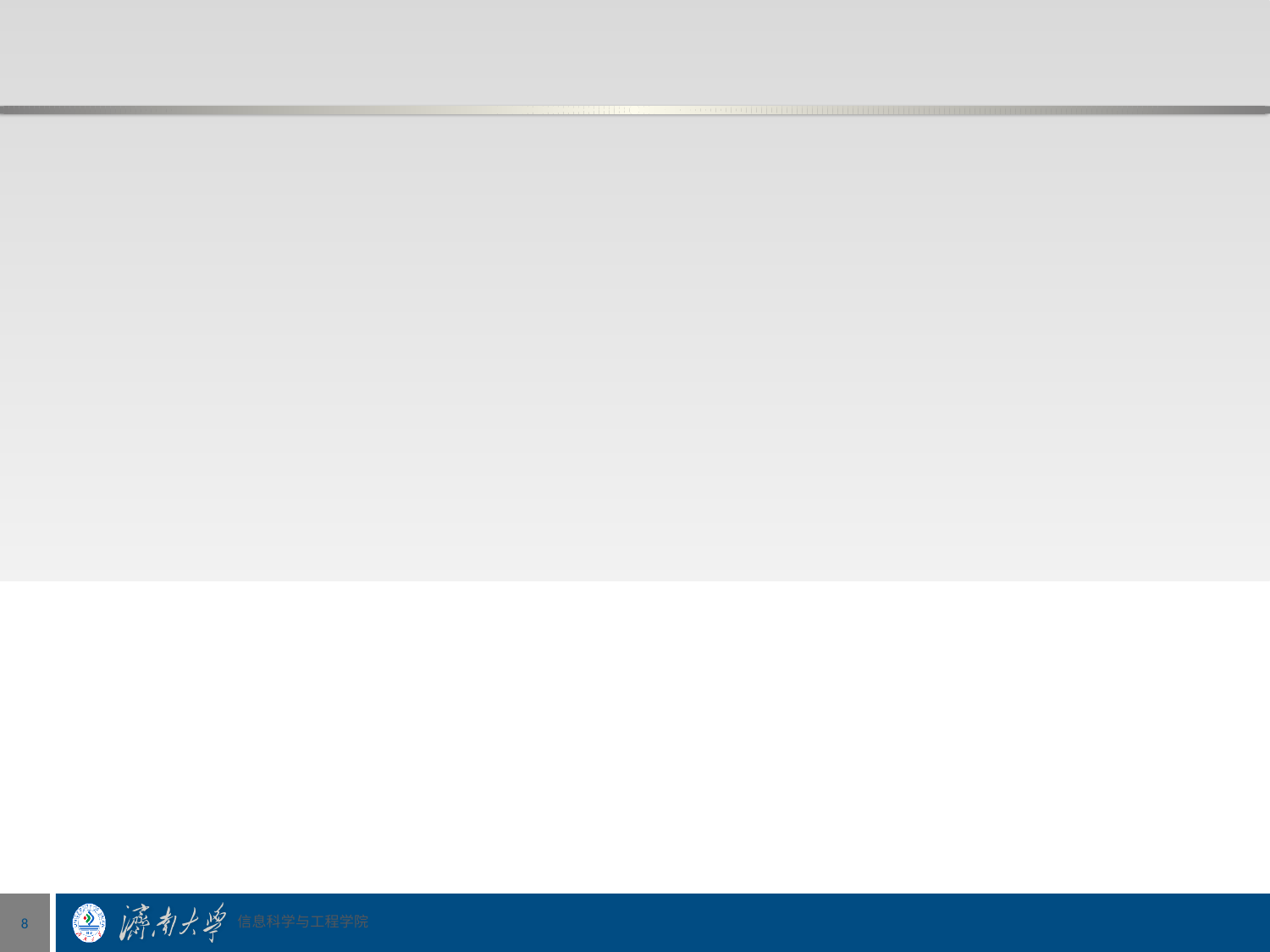

# 思考：MVC模式
MVC模式没有给出代码结构性的具体要求
MVC的控制器是做一个Servlet，还是多个Servlet？
跳转页面的名称是写在代码中还是配置文件中？